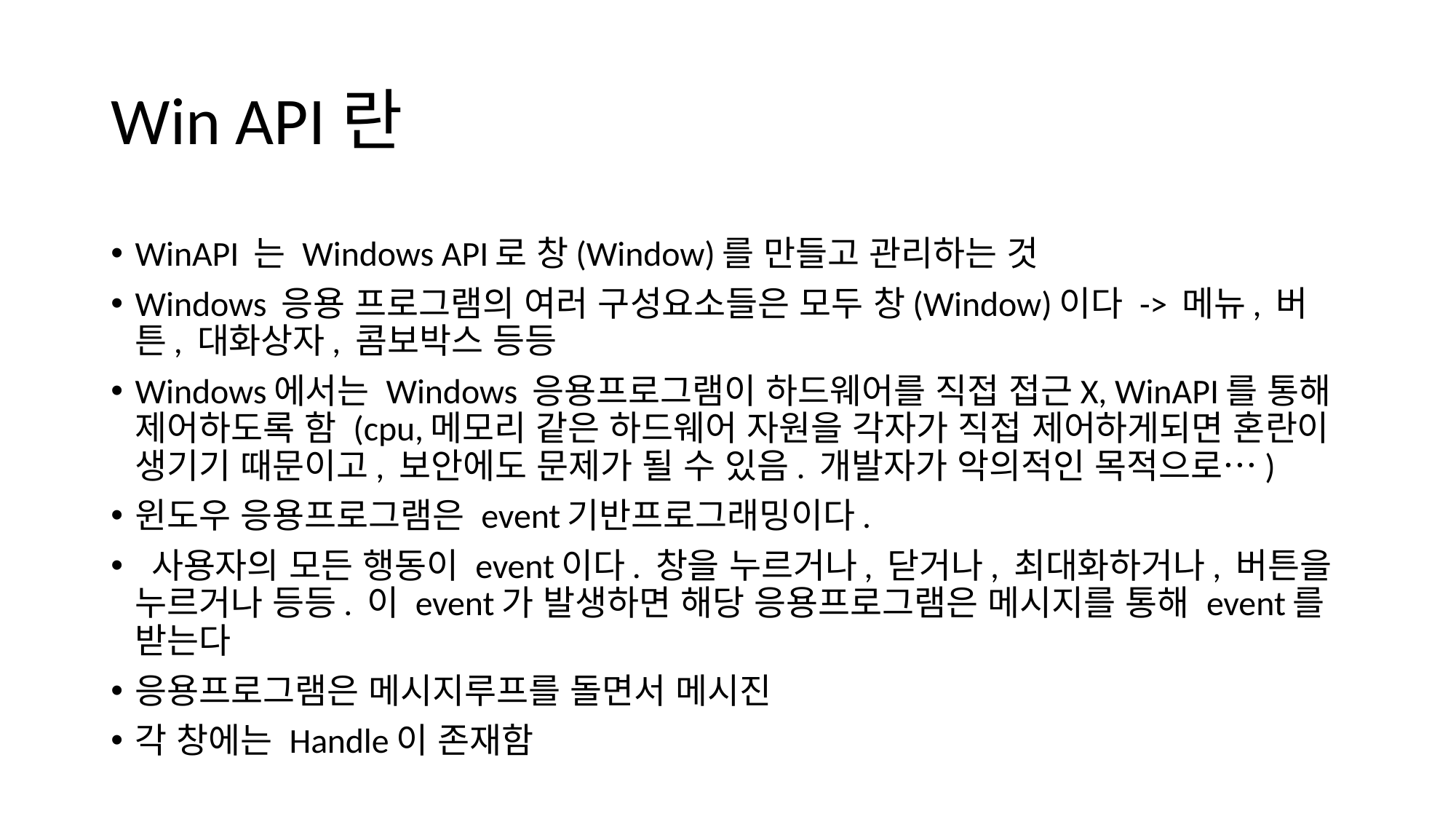

# Win API란
WinAPI 는 Windows API로 창(Window)를 만들고 관리하는 것
Windows 응용 프로그램의 여러 구성요소들은 모두 창(Window)이다 -> 메뉴, 버튼, 대화상자, 콤보박스 등등
Windows에서는 Windows 응용프로그램이 하드웨어를 직접 접근X, WinAPI를 통해 제어하도록 함 (cpu,메모리 같은 하드웨어 자원을 각자가 직접 제어하게되면 혼란이 생기기 때문이고, 보안에도 문제가 될 수 있음. 개발자가 악의적인 목적으로…)
윈도우 응용프로그램은 event기반프로그래밍이다.
 사용자의 모든 행동이 event이다. 창을 누르거나, 닫거나, 최대화하거나, 버튼을 누르거나 등등. 이 event가 발생하면 해당 응용프로그램은 메시지를 통해 event를 받는다
응용프로그램은 메시지루프를 돌면서 메시진
각 창에는 Handle이 존재함